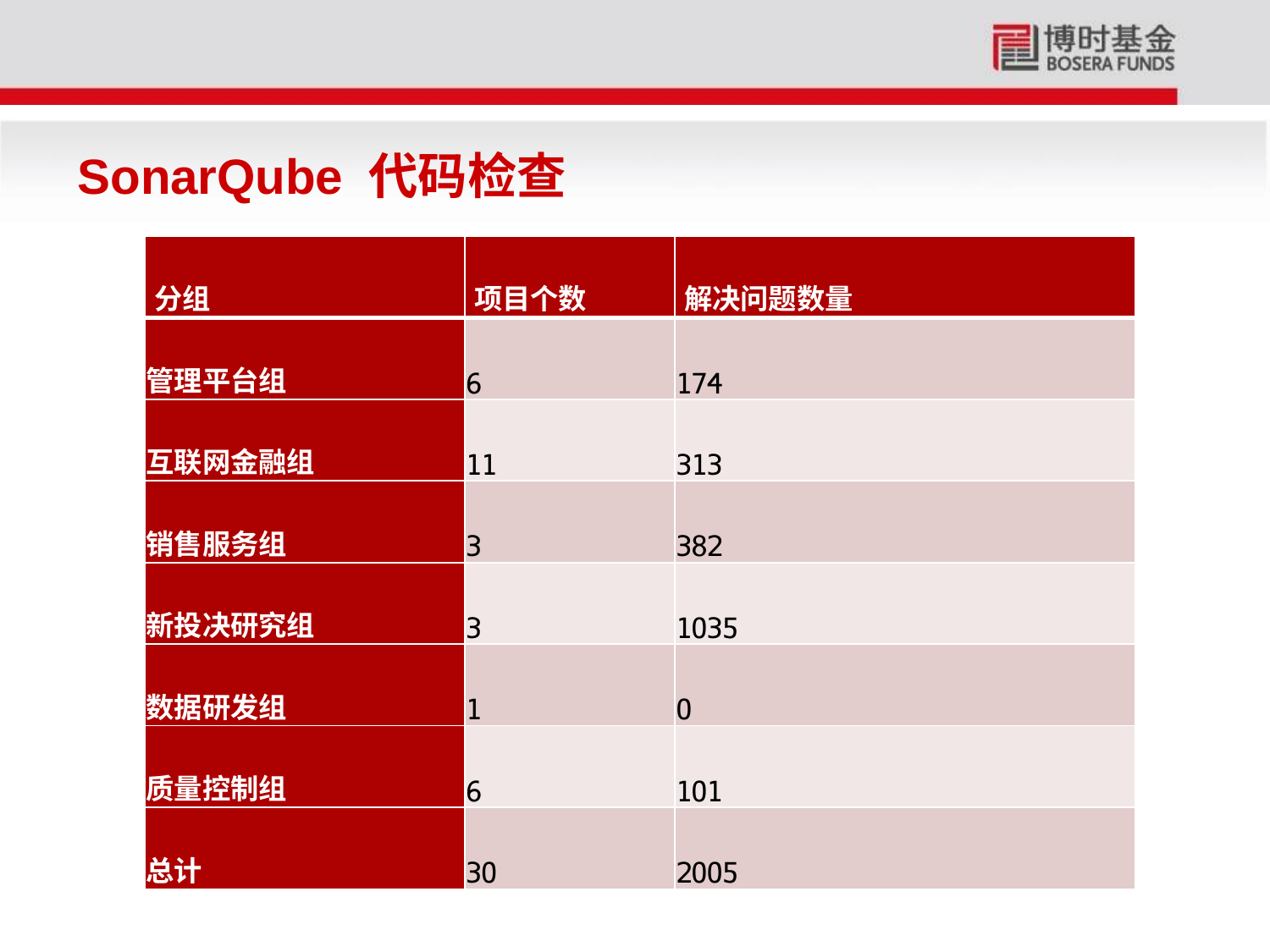

# SonarQube 代码检查

| 分组 | 项目个数 | 解决问题数量 |
| --- | --- | --- |
| 管理平台组 | 6 | 174 |
| 互联网金融组 | 11 | 313 |
| 销售服务组 | 3 | 382 |
| 新投决研究组 | 3 | 1035 |
| 数据研发组 | 1 | 0 |
| 质量控制组 | 6 | 101 |
| 总计 | 30 | 2005 |